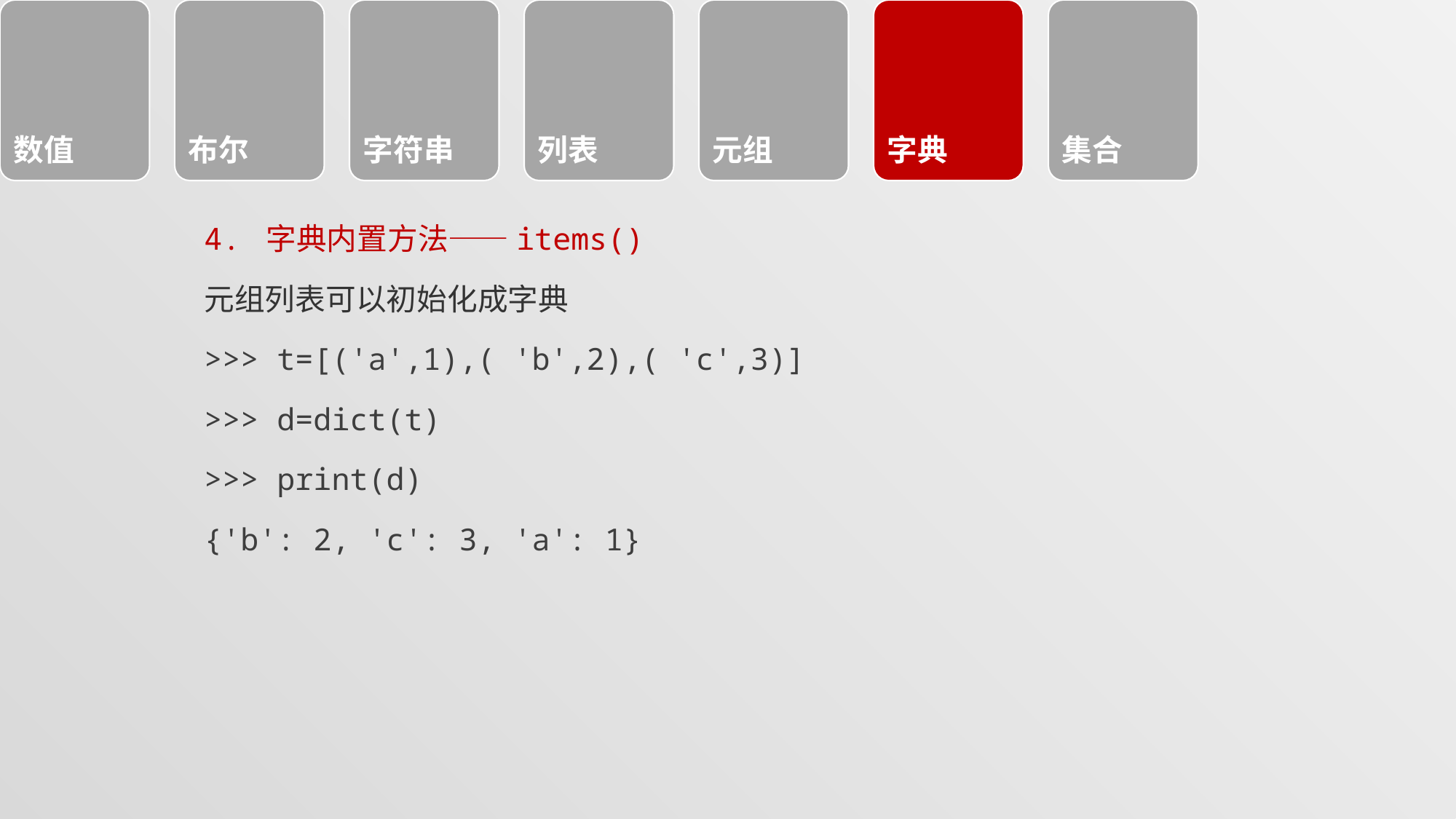

#
4. 字典内置方法——items()
元组列表可以初始化成字典
>>> t=[('a',1),( 'b',2),( 'c',3)]
>>> d=dict(t)
>>> print(d)
{'b': 2, 'c': 3, 'a': 1}